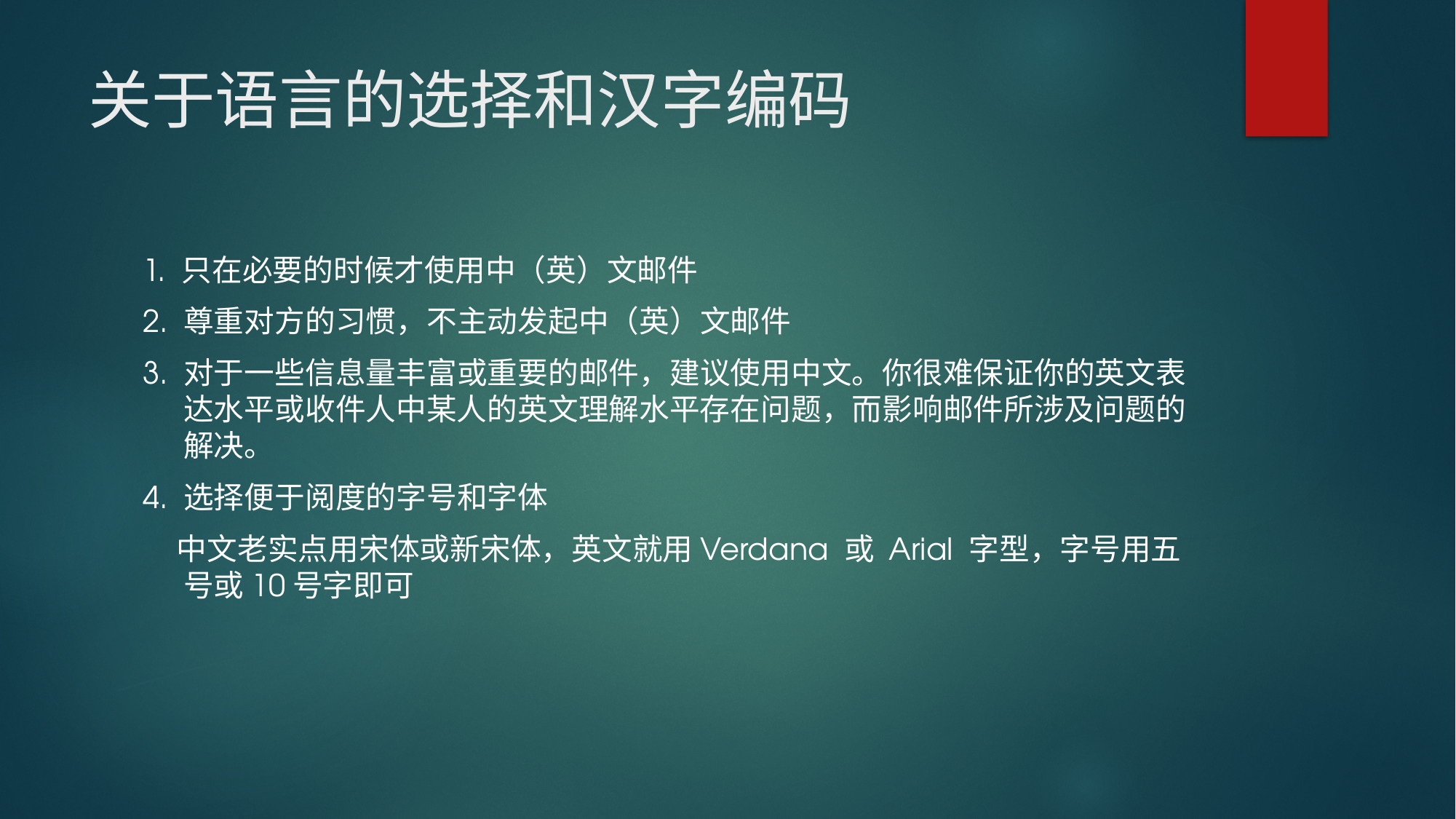

# 关于语言的选择和汉字编码
1. 只在必要的时候才使用中（英）文邮件
2. 尊重对方的习惯，不主动发起中（英）文邮件
3. 对于一些信息量丰富或重要的邮件，建议使用中文。你很难保证你的英文表达水平或收件人中某人的英文理解水平存在问题，而影响邮件所涉及问题的解决。
4. 选择便于阅度的字号和字体
    中文老实点用宋体或新宋体，英文就用Verdana 或 Arial 字型，字号用五号或10号字即可